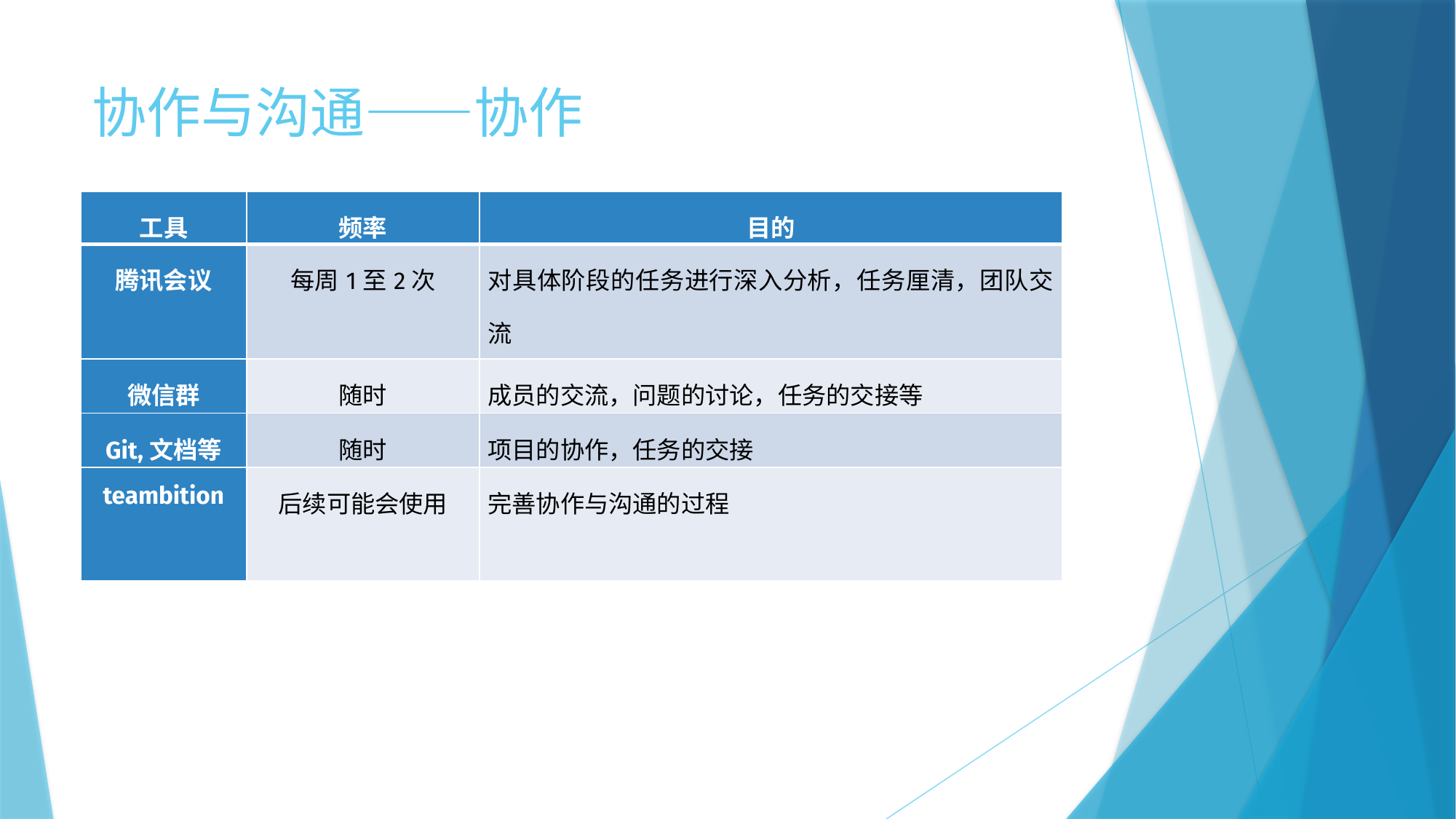

# 协作与沟通——协作
| 工具 | 频率 | 目的 |
| --- | --- | --- |
| 腾讯会议 | 每周1至2次 | 对具体阶段的任务进行深入分析，任务厘清，团队交流 |
| 微信群 | 随时 | 成员的交流，问题的讨论，任务的交接等 |
| Git,文档等 | 随时 | 项目的协作，任务的交接 |
| teambition | 后续可能会使用 | 完善协作与沟通的过程 |